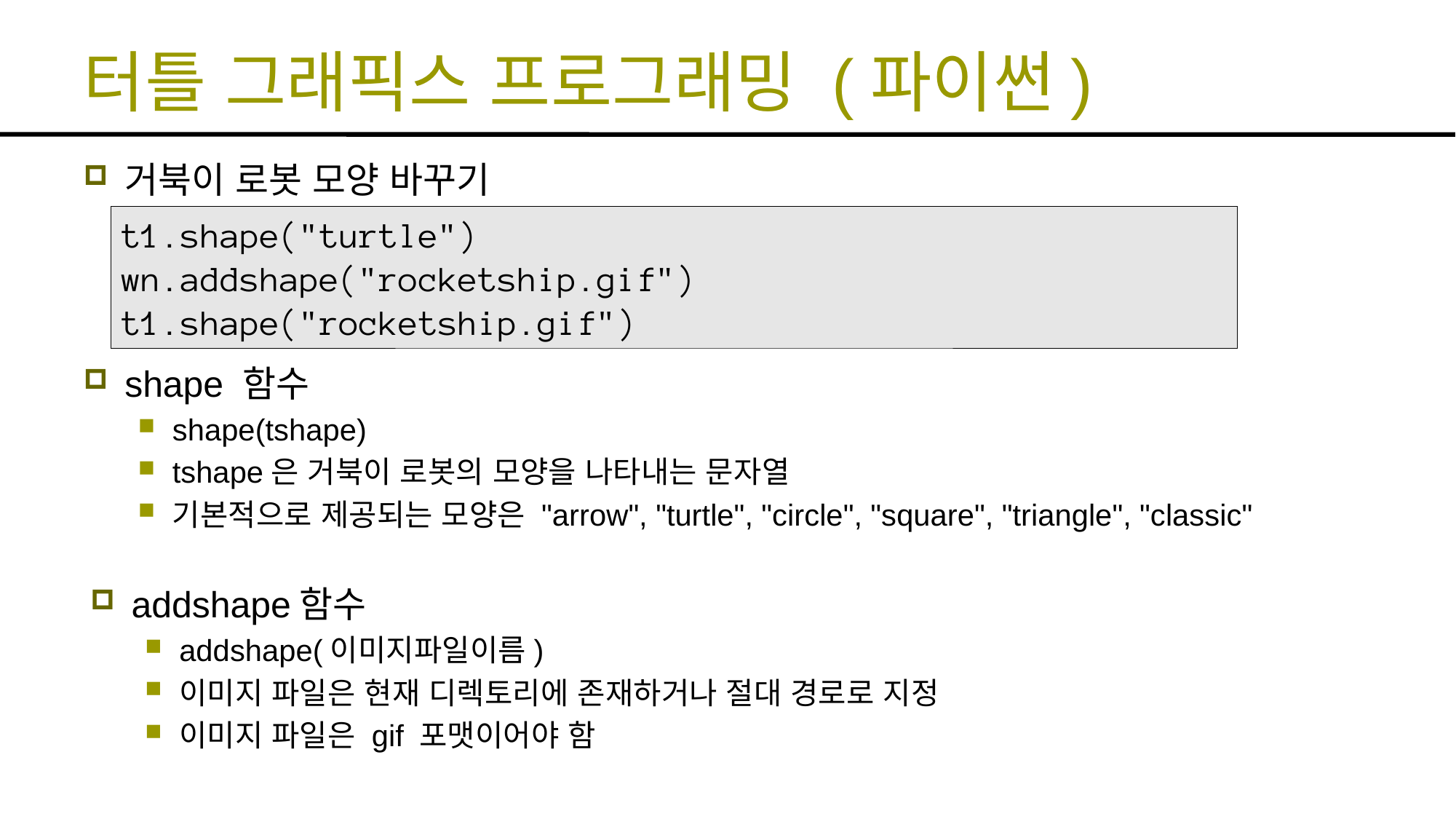

# 터틀 그래픽스 프로그래밍 (파이썬)
거북이 로봇 모양 바꾸기

shape 함수
shape(tshape)
tshape은 거북이 로봇의 모양을 나타내는 문자열
기본적으로 제공되는 모양은 "arrow", "turtle", "circle", "square", "triangle", "classic"

addshape함수
addshape(이미지파일이름)
이미지 파일은 현재 디렉토리에 존재하거나 절대 경로로 지정
이미지 파일은 gif 포맷이어야 함

t1.shape("turtle")
wn.addshape("rocketship.gif")
t1.shape("rocketship.gif")